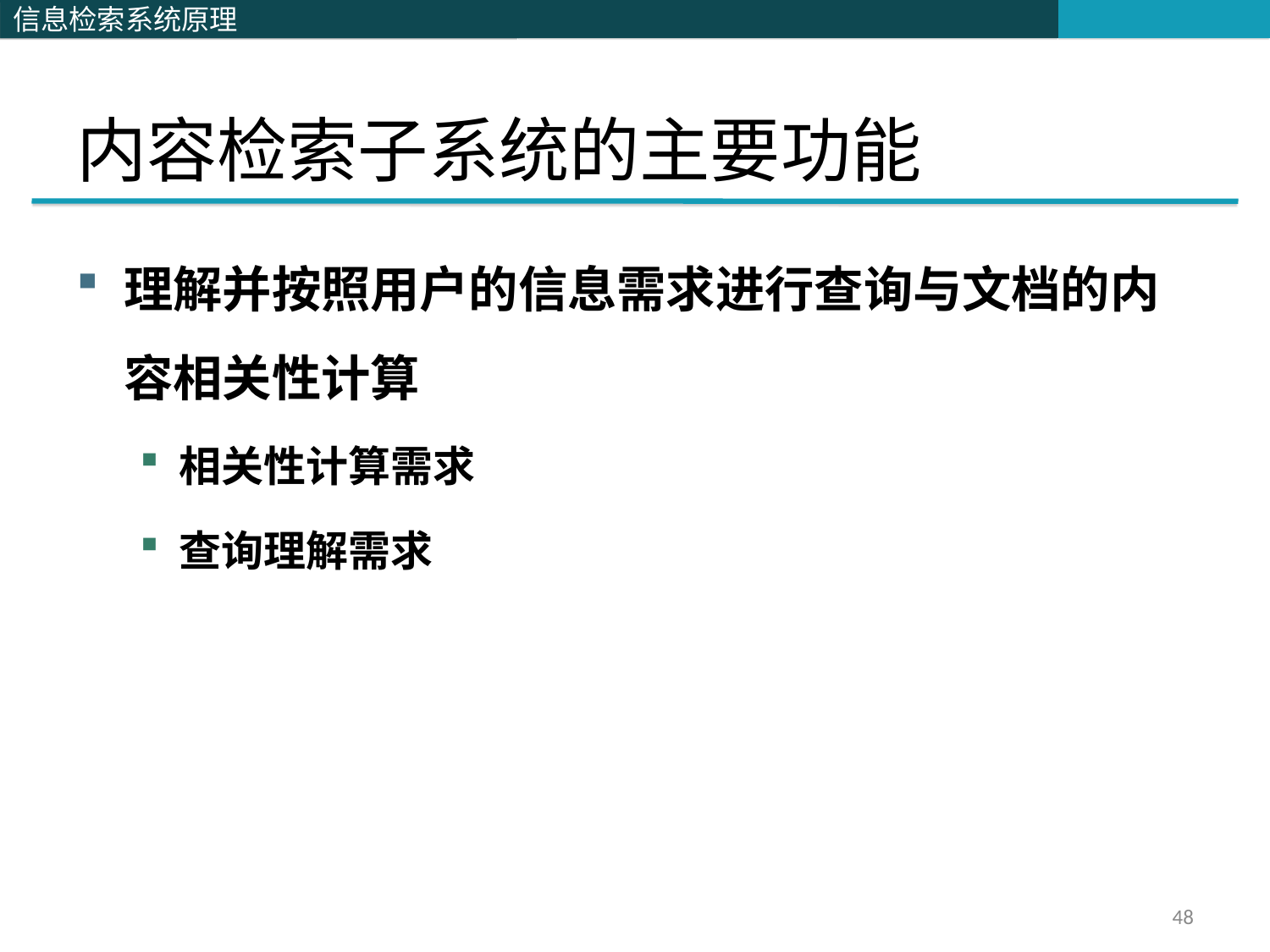

# 内容检索子系统的主要功能
理解并按照用户的信息需求进行查询与文档的内容相关性计算
相关性计算需求
查询理解需求

48